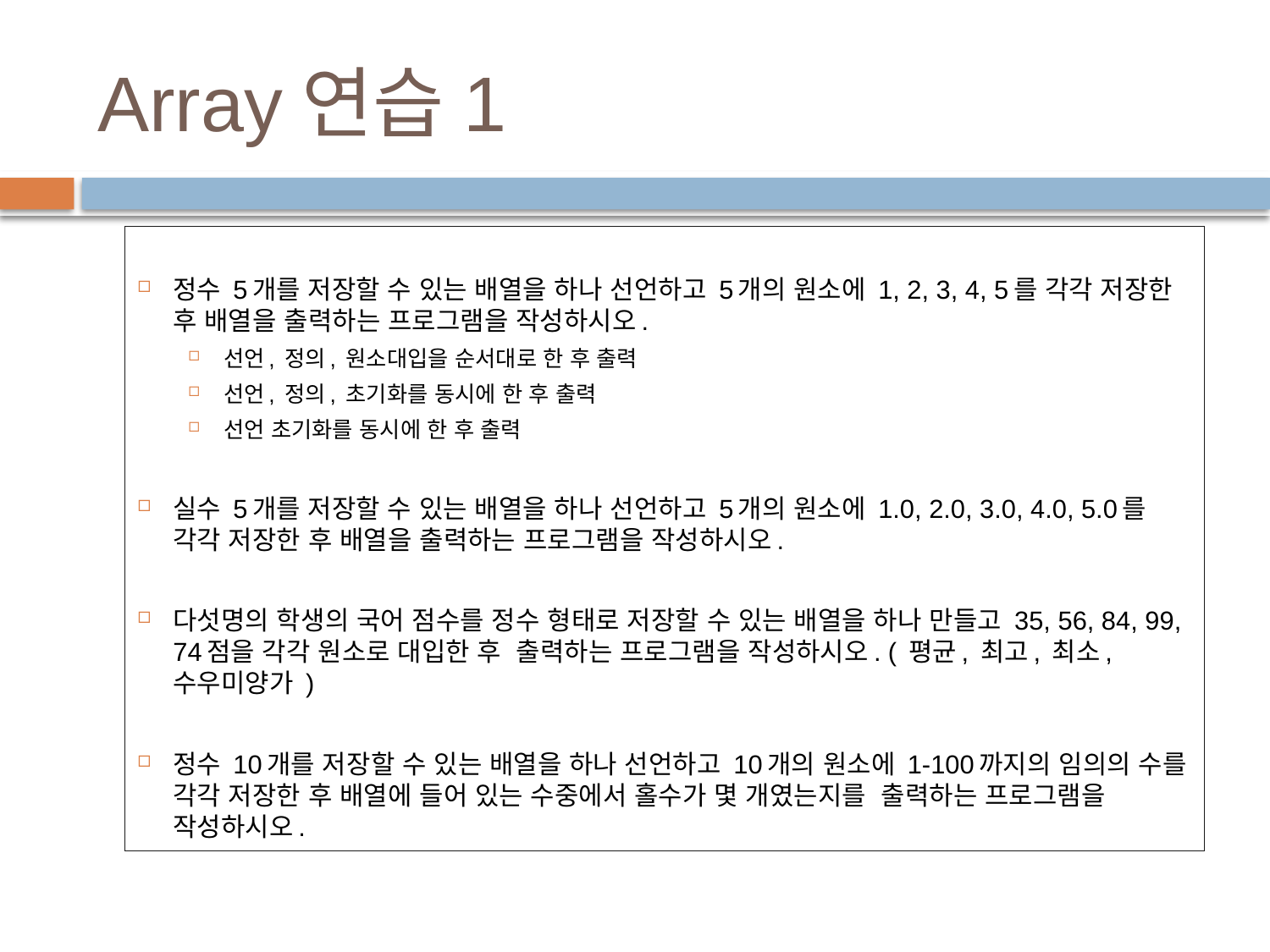

# Array연습1

정수 5개를 저장할 수 있는 배열을 하나 선언하고 5개의 원소에 1, 2, 3, 4, 5를 각각 저장한 후 배열을 출력하는 프로그램을 작성하시오.
선언, 정의, 원소대입을 순서대로 한 후 출력
선언, 정의, 초기화를 동시에 한 후 출력
선언 초기화를 동시에 한 후 출력

실수 5개를 저장할 수 있는 배열을 하나 선언하고 5개의 원소에 1.0, 2.0, 3.0, 4.0, 5.0를 각각 저장한 후 배열을 출력하는 프로그램을 작성하시오.

다섯명의 학생의 국어 점수를 정수 형태로 저장할 수 있는 배열을 하나 만들고 35, 56, 84, 99, 74점을 각각 원소로 대입한 후  출력하는 프로그램을 작성하시오. ( 평균, 최고, 최소, 수우미양가 )

정수 10개를 저장할 수 있는 배열을 하나 선언하고 10개의 원소에 1-100까지의 임의의 수를 각각 저장한 후 배열에 들어 있는 수중에서 홀수가 몇 개였는지를  출력하는 프로그램을 작성하시오.